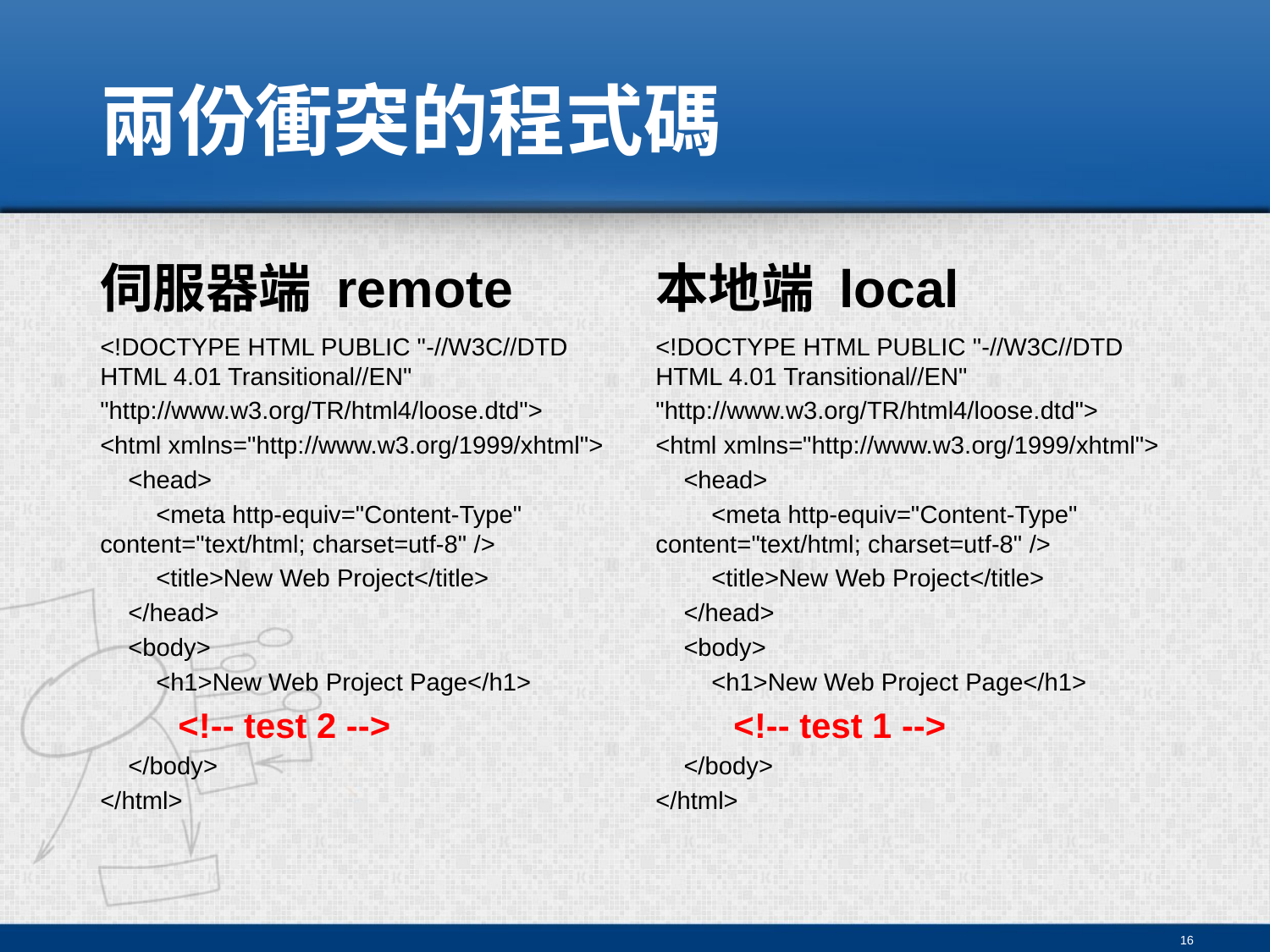

# 兩份衝突的程式碼
伺服器端 remote
本地端 local
<!DOCTYPE HTML PUBLIC "-//W3C//DTD HTML 4.01 Transitional//EN"
"http://www.w3.org/TR/html4/loose.dtd">
<html xmlns="http://www.w3.org/1999/xhtml">
    <head>
        <meta http-equiv="Content-Type" content="text/html; charset=utf-8" />
        <title>New Web Project</title>
    </head>
    <body>
        <h1>New Web Project Page</h1>
        <!-- test 2 -->
    </body>
</html>

<!DOCTYPE HTML PUBLIC "-//W3C//DTD HTML 4.01 Transitional//EN"
"http://www.w3.org/TR/html4/loose.dtd">
<html xmlns="http://www.w3.org/1999/xhtml">
    <head>
        <meta http-equiv="Content-Type" content="text/html; charset=utf-8" />
        <title>New Web Project</title>
    </head>
    <body>
        <h1>New Web Project Page</h1>
        <!-- test 1 -->
    </body>
</html>
16